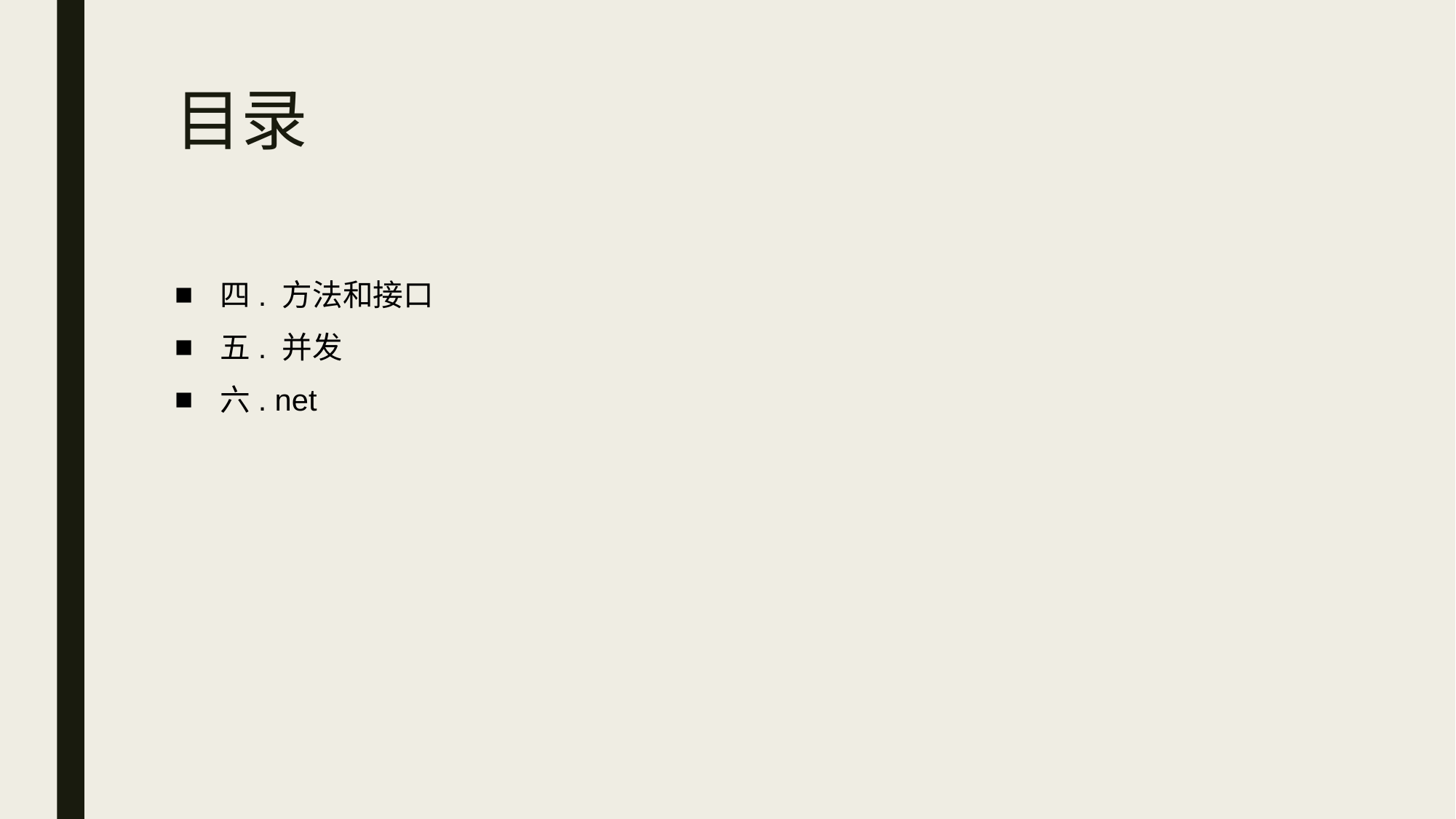

# 目录
四. 方法和接口
五. 并发
六. net